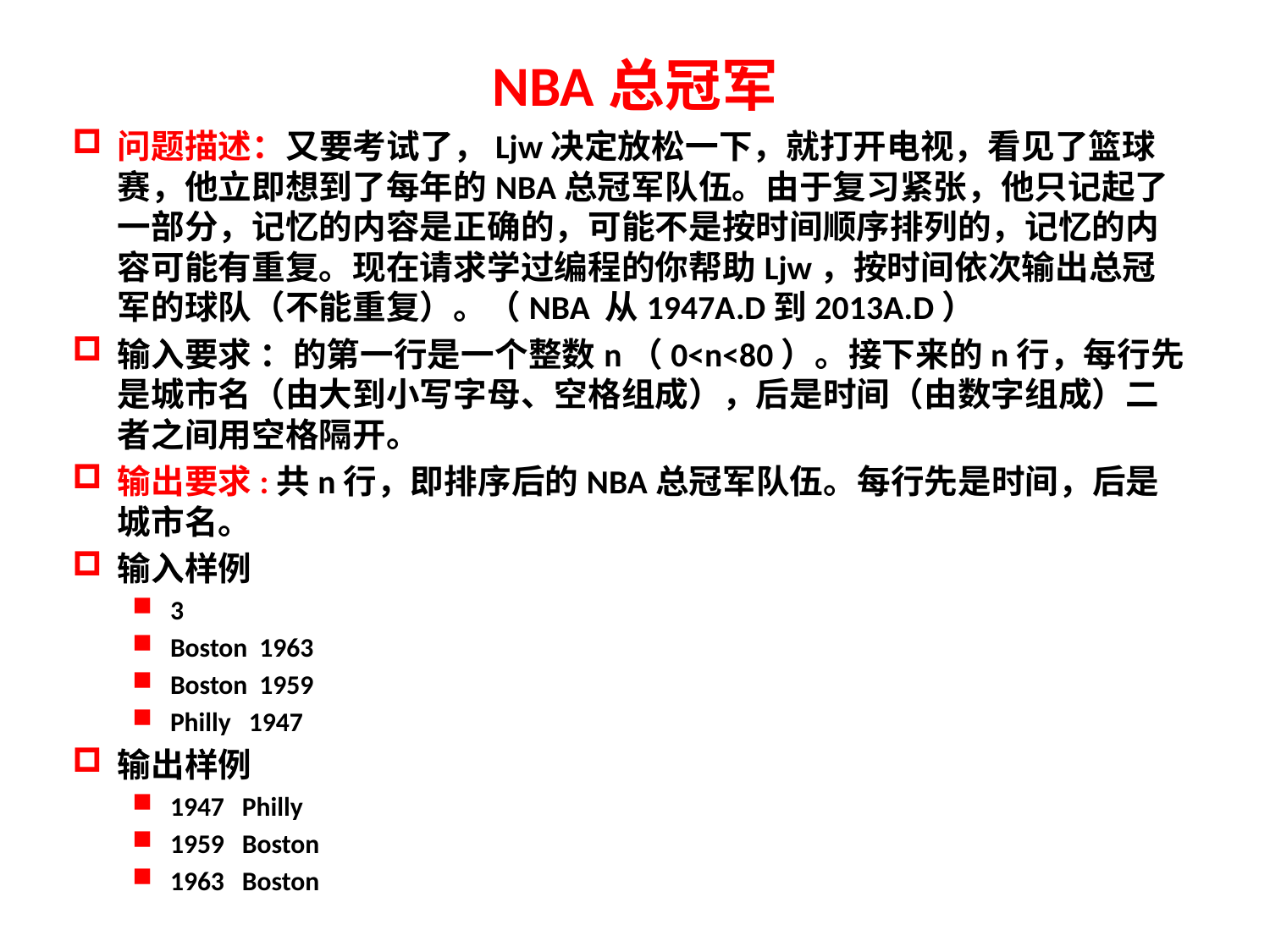

# NBA总冠军
问题描述：又要考试了，Ljw决定放松一下，就打开电视，看见了篮球赛，他立即想到了每年的NBA总冠军队伍。由于复习紧张，他只记起了一部分，记忆的内容是正确的，可能不是按时间顺序排列的，记忆的内容可能有重复。现在请求学过编程的你帮助Ljw，按时间依次输出总冠军的球队（不能重复）。（NBA 从1947A.D到2013A.D）
输入要求 ：的第一行是一个整数n（0<n<80）。接下来的n行，每行先是城市名（由大到小写字母、空格组成），后是时间（由数字组成）二者之间用空格隔开。
输出要求:共n行，即排序后的NBA总冠军队伍。每行先是时间，后是城市名。
输入样例
3
Boston  1963
Boston  1959
Philly   1947
输出样例
1947   Philly
1959   Boston
1963   Boston